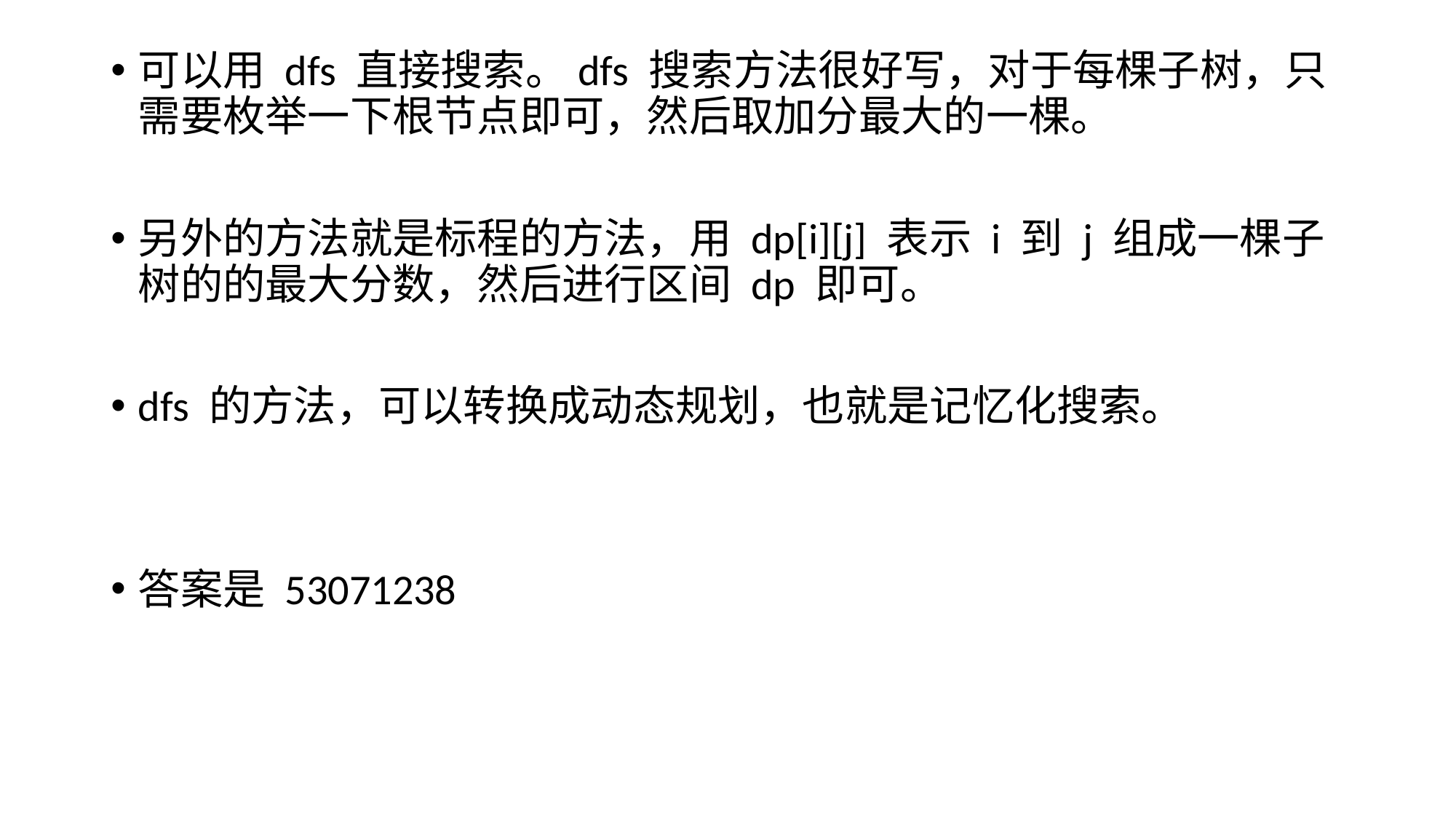

# 可以用 dfs 直接搜索。dfs 搜索方法很好写，对于每棵子树，只需要枚举一下根节点即可，然后取加分最大的一棵。

另外的方法就是标程的方法，用 dp[i][j] 表示 i 到 j 组成一棵子树的的最大分数，然后进行区间 dp 即可。

dfs 的方法，可以转换成动态规划，也就是记忆化搜索。

答案是 53071238